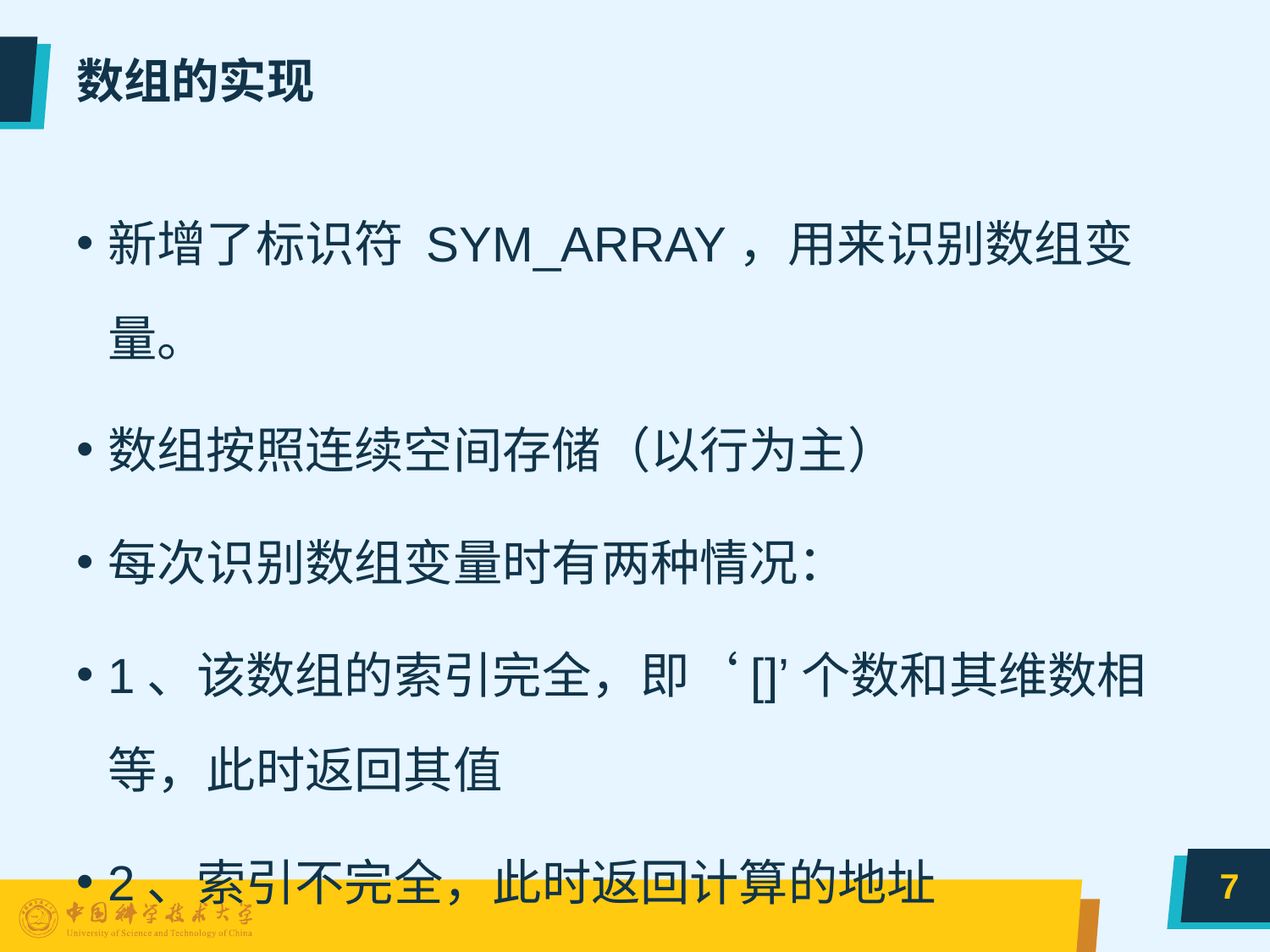

# 数组的实现
新增了标识符 SYM_ARRAY，用来识别数组变量。
数组按照连续空间存储（以行为主）
每次识别数组变量时有两种情况：
1、该数组的索引完全，即‘[]’个数和其维数相等，此时返回其值
2、索引不完全，此时返回计算的地址

7